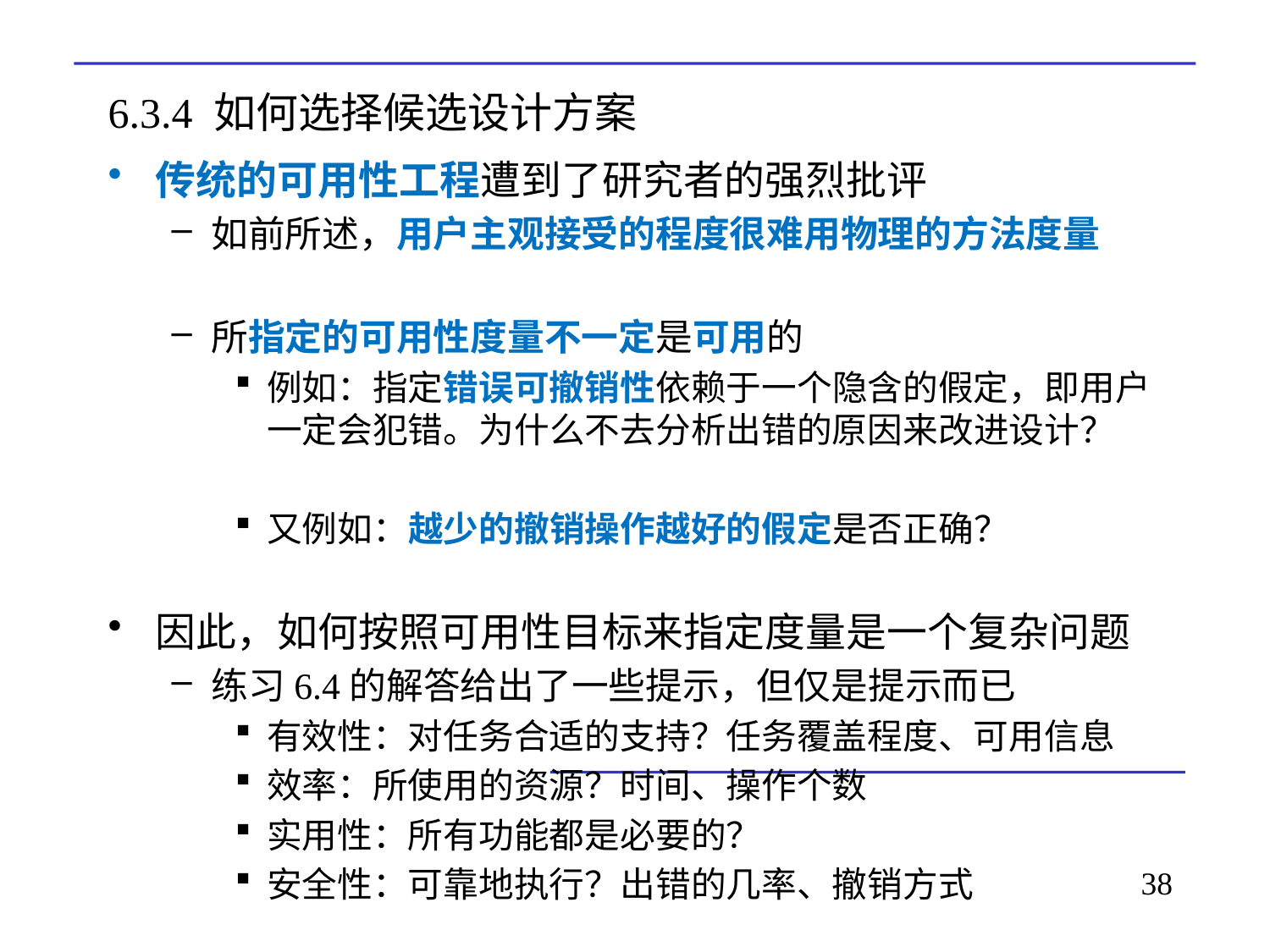

# 6.3.4 如何选择候选设计方案
传统的可用性工程遭到了研究者的强烈批评
如前所述，用户主观接受的程度很难用物理的方法度量

所指定的可用性度量不一定是可用的
例如：指定错误可撤销性依赖于一个隐含的假定，即用户一定会犯错。为什么不去分析出错的原因来改进设计？

又例如：越少的撤销操作越好的假定是否正确？

因此，如何按照可用性目标来指定度量是一个复杂问题
练习6.4的解答给出了一些提示，但仅是提示而已
有效性：对任务合适的支持？任务覆盖程度、可用信息
效率：所使用的资源？时间、操作个数
实用性：所有功能都是必要的？
安全性：可靠地执行？出错的几率、撤销方式
38